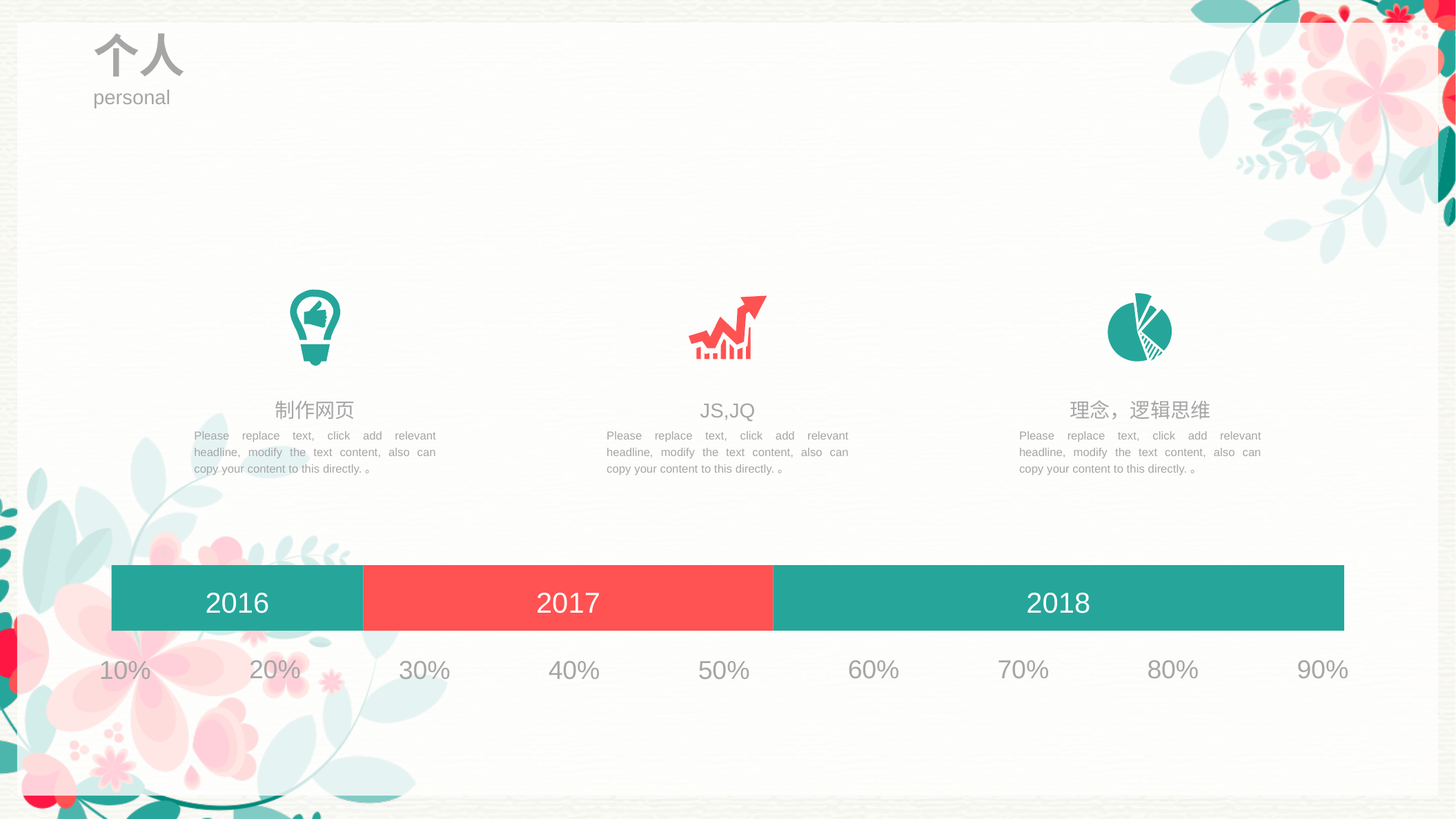

个人
personal

制作网页
Please replace text, click add relevant headline, modify the text content, also can copy your content to this directly.。
JS,JQ
Please replace text, click add relevant headline, modify the text content, also can copy your content to this directly.。
理念，逻辑思维
Please replace text, click add relevant headline, modify the text content, also can copy your content to this directly.。
2016
2017
2018
20%
60%
70%
80%
90%
40%
10%
30%
50%